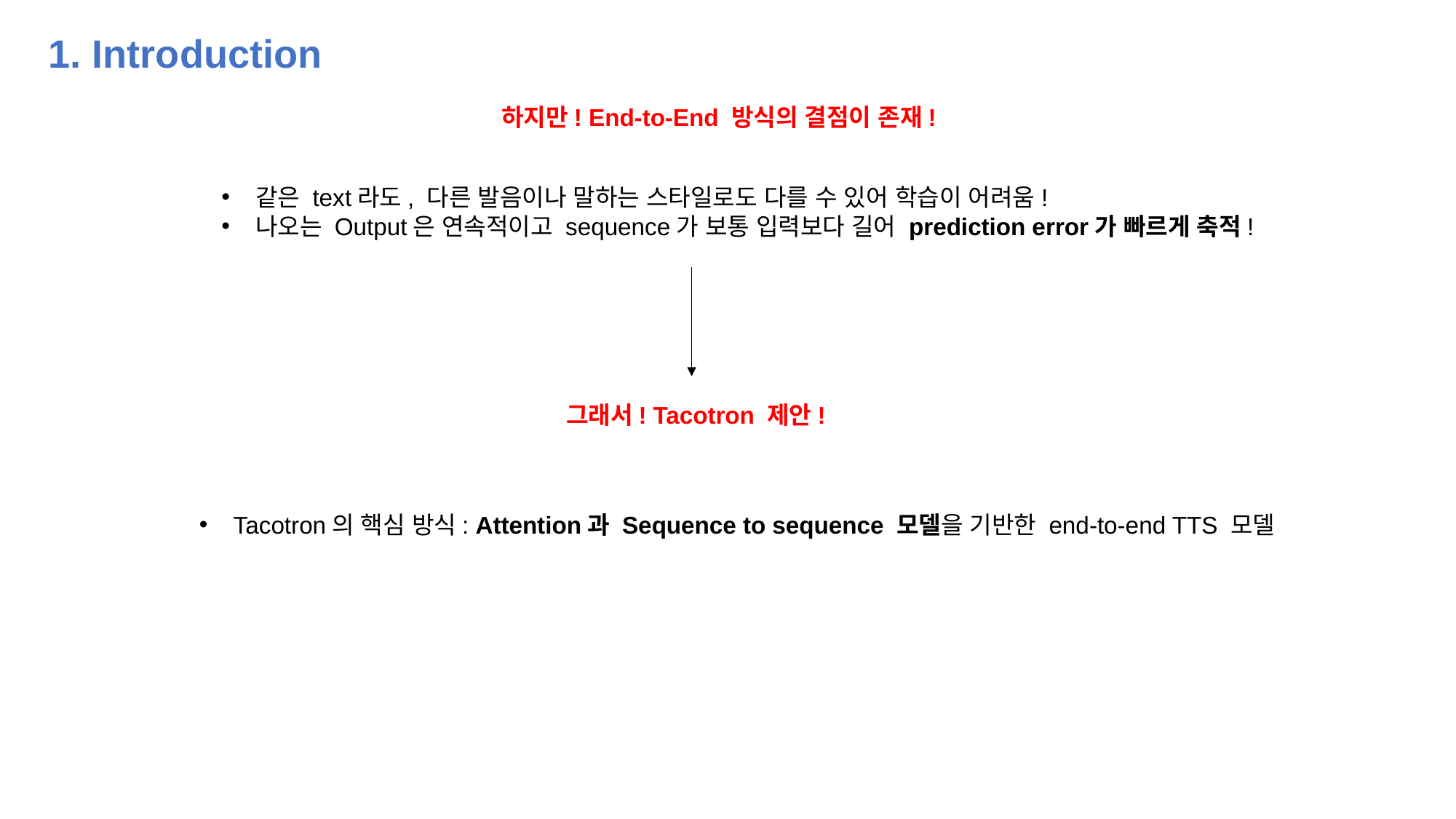

1. Introduction
하지만! End-to-End 방식의 결점이 존재!
같은 text라도, 다른 발음이나 말하는 스타일로도 다를 수 있어 학습이 어려움!
나오는 Output은 연속적이고 sequence가 보통 입력보다 길어 prediction error가 빠르게 축적!
그래서! Tacotron 제안!
Tacotron의 핵심 방식: Attention과 Sequence to sequence 모델을 기반한 end-to-end TTS 모델